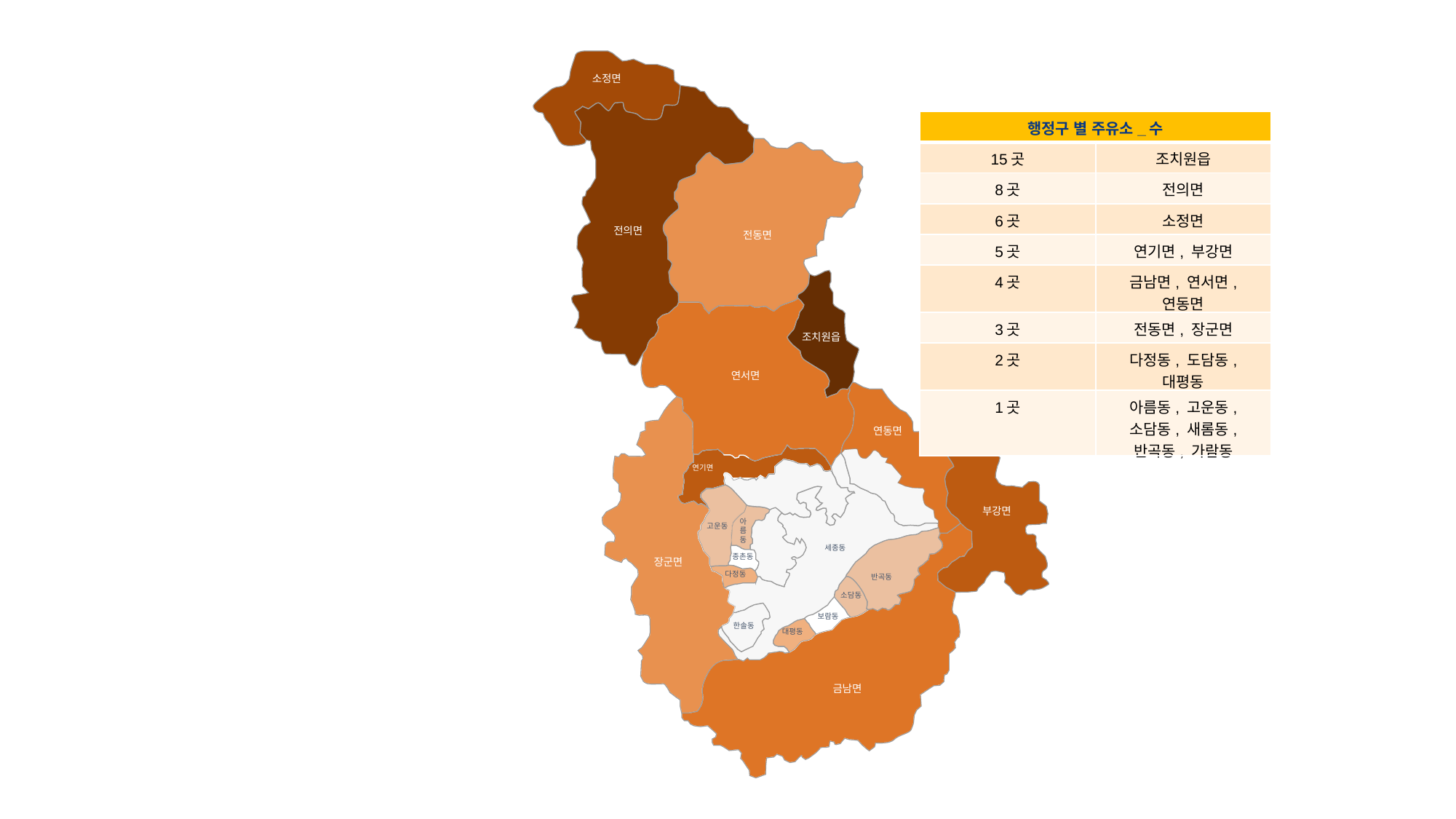

소정면
| 행정구 별 주유소\_수 |  |
| --- | --- |
| 15곳 | 조치원읍 |
| 8곳 | 전의면 |
| 6곳 | 소정면 |
| 5곳 | 연기면, 부강면 |
| 4곳 | 금남면, 연서면, 연동면 |
| 3곳 | 전동면, 장군면 |
| 2곳 | 다정동, 도담동, 대평동 |
| 1곳 | 아름동, 고운동, 소담동, 새롬동, 반곡동, 가람동 |
전의면
전동면
조치원읍
연서면
연동면

연기면
부강면
아
름
동
고운동
세종동
종촌동
장군면
다정동
반곡동
소담동
보람동
한솔동
대평동
금남면